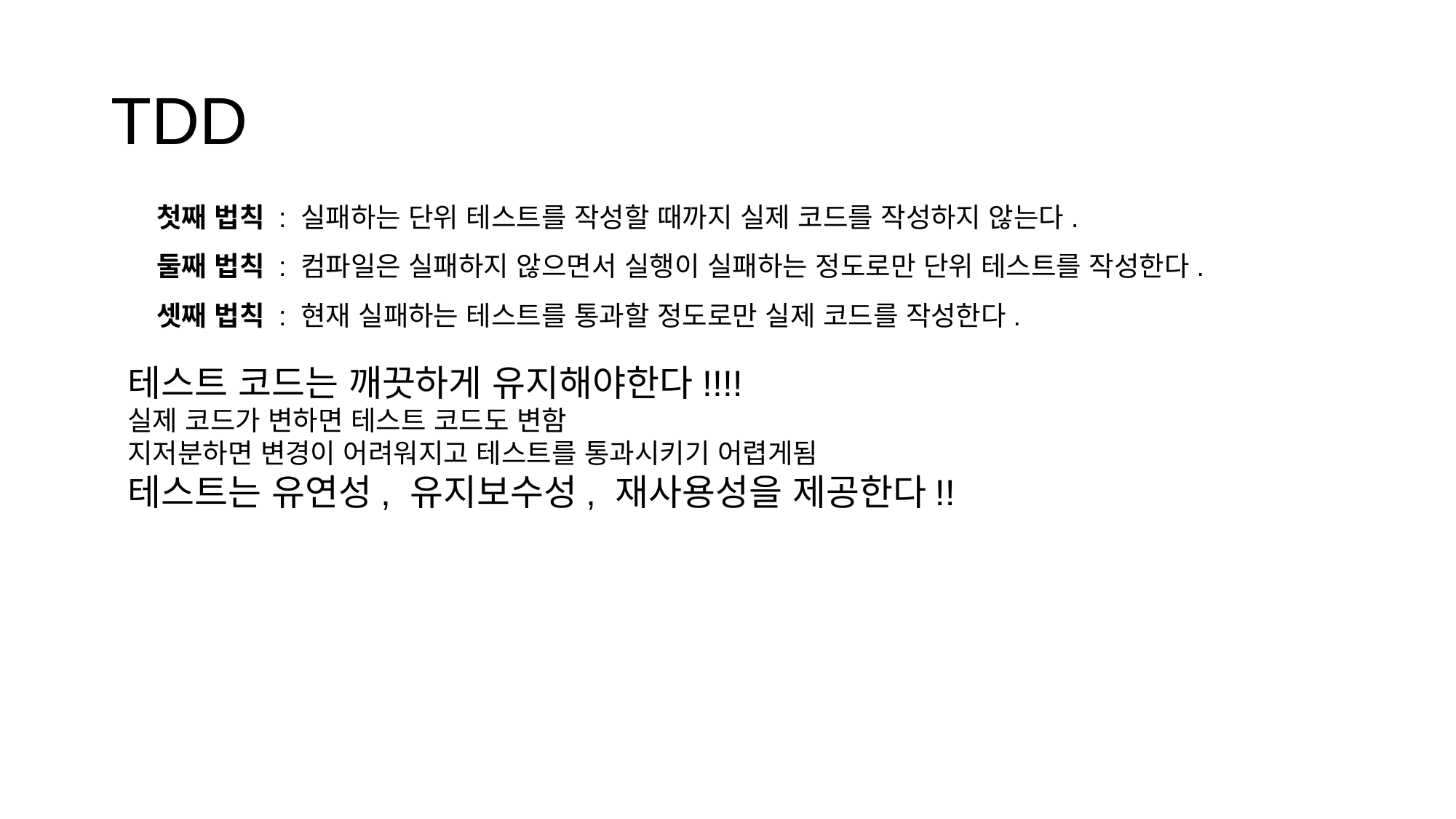

# TDD
첫째 법칙 : 실패하는 단위 테스트를 작성할 때까지 실제 코드를 작성하지 않는다.
둘째 법칙 : 컴파일은 실패하지 않으면서 실행이 실패하는 정도로만 단위 테스트를 작성한다.
셋째 법칙 : 현재 실패하는 테스트를 통과할 정도로만 실제 코드를 작성한다.
테스트 코드는 깨끗하게 유지해야한다!!!!
실제 코드가 변하면 테스트 코드도 변함
지저분하면 변경이 어려워지고 테스트를 통과시키기 어렵게됨
테스트는 유연성, 유지보수성, 재사용성을 제공한다!!